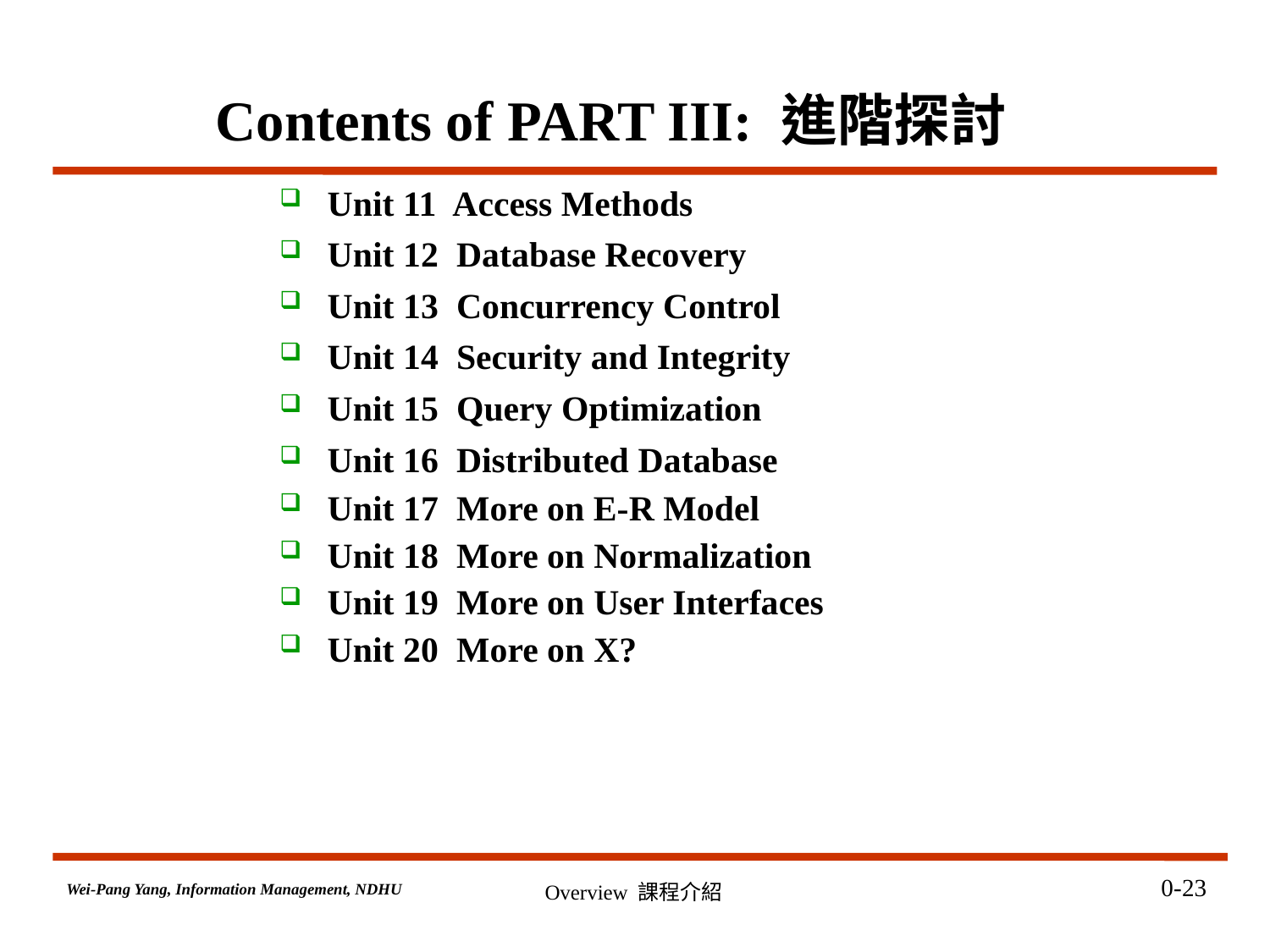

Contents of PART III: 進階探討
Unit 11  Access Methods
Unit 12  Database Recovery
Unit 13  Concurrency Control
Unit 14  Security and Integrity
Unit 15  Query Optimization
Unit 16  Distributed Database
Unit 17  More on E-R Model
Unit 18  More on Normalization
Unit 19  More on User Interfaces
Unit 20  More on X?

0-23
Overview 課程介紹